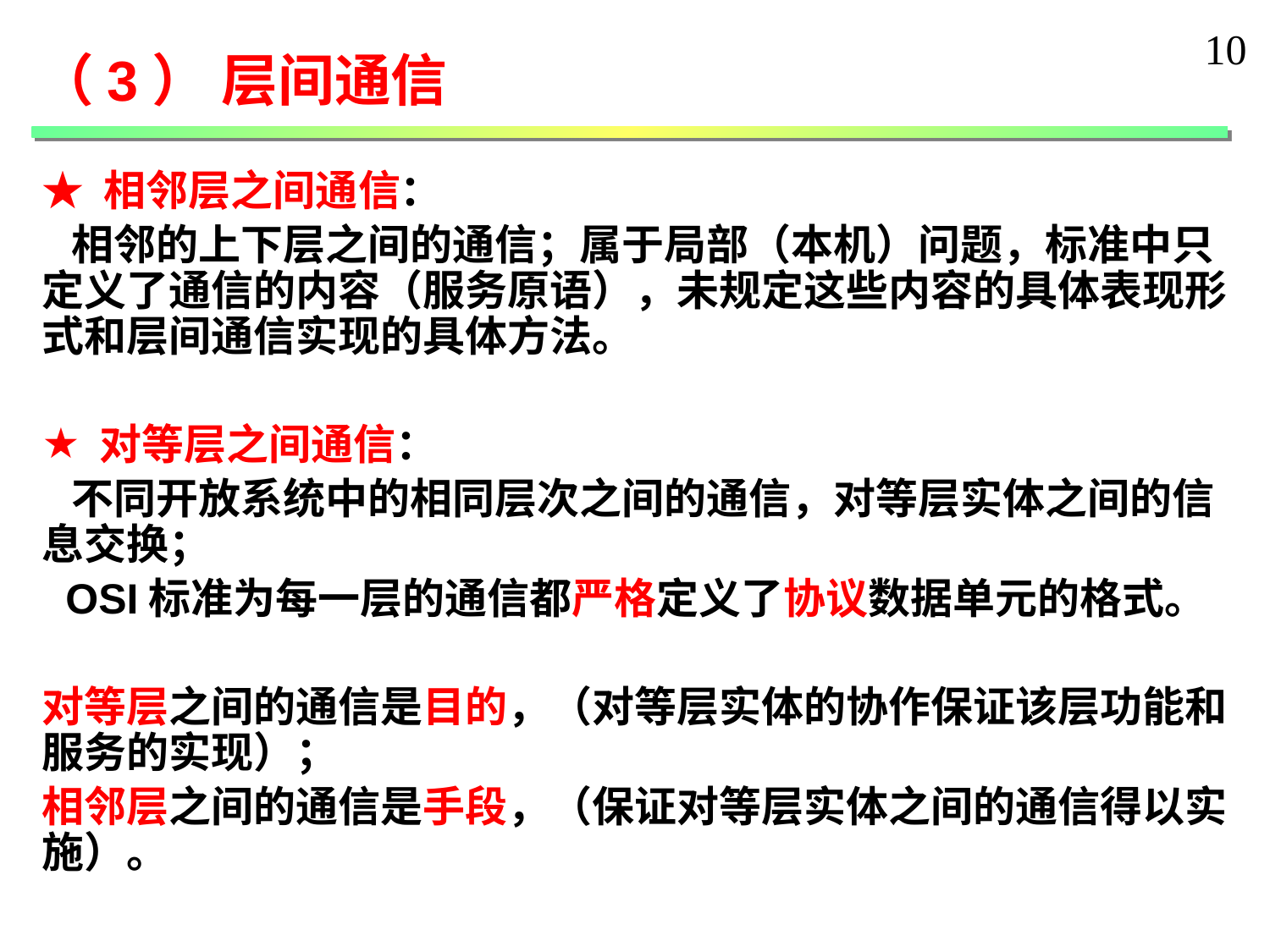

10
（3） 层间通信

★ 相邻层之间通信：
  相邻的上下层之间的通信；属于局部（本机）问题，标准中只定义了通信的内容（服务原语），未规定这些内容的具体表现形式和层间通信实现的具体方法。

 对等层之间通信：
  不同开放系统中的相同层次之间的通信，对等层实体之间的信息交换；
  OSI标准为每一层的通信都严格定义了协议数据单元的格式。

对等层之间的通信是目的，（对等层实体的协作保证该层功能和服务的实现）；
相邻层之间的通信是手段，（保证对等层实体之间的通信得以实施）。